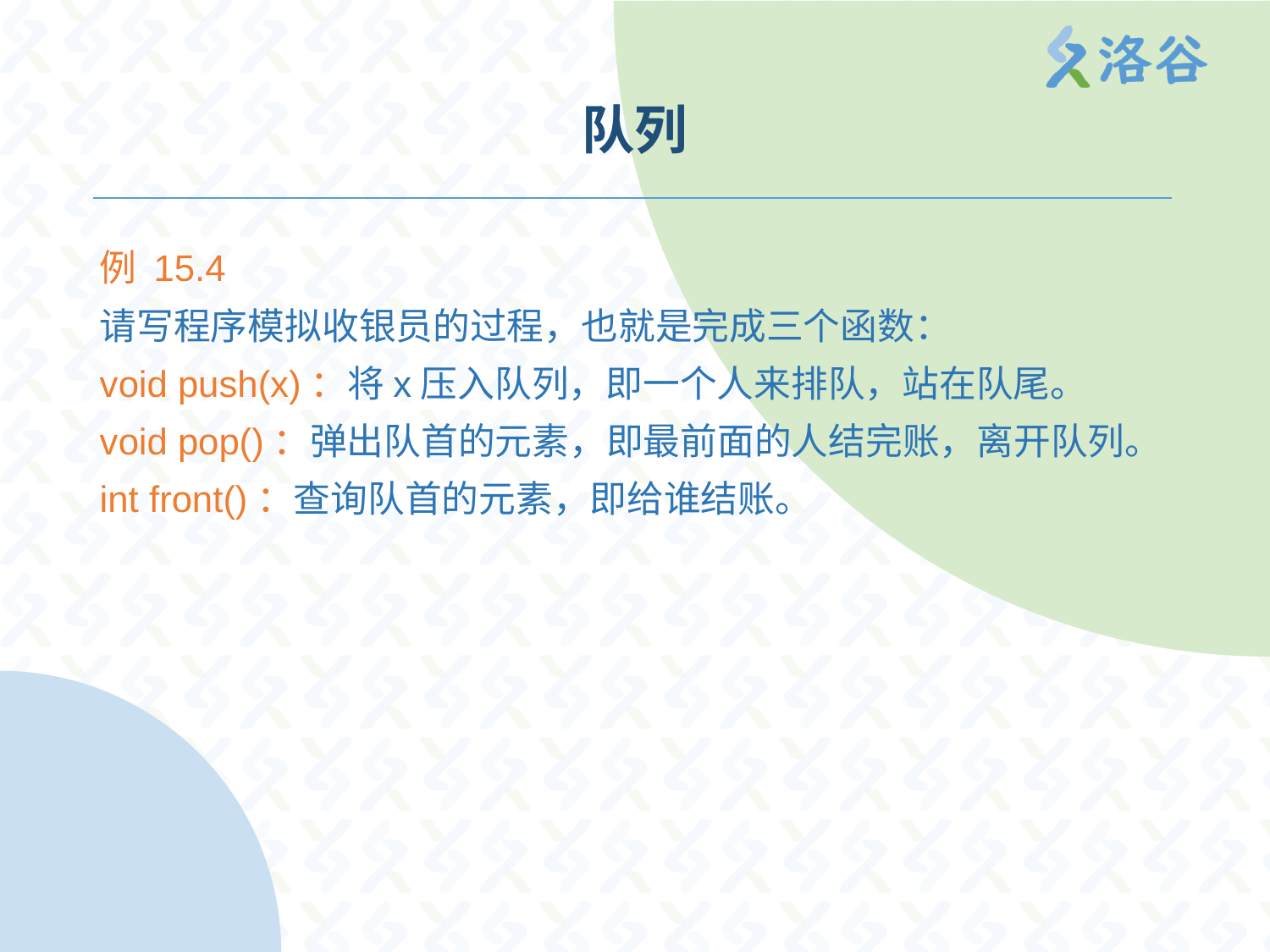

# 队列
例 15.4
请写程序模拟收银员的过程，也就是完成三个函数：
void push(x)：将x压入队列，即一个人来排队，站在队尾。
void pop()：弹出队首的元素，即最前面的人结完账，离开队列。
int front()：查询队首的元素，即给谁结账。